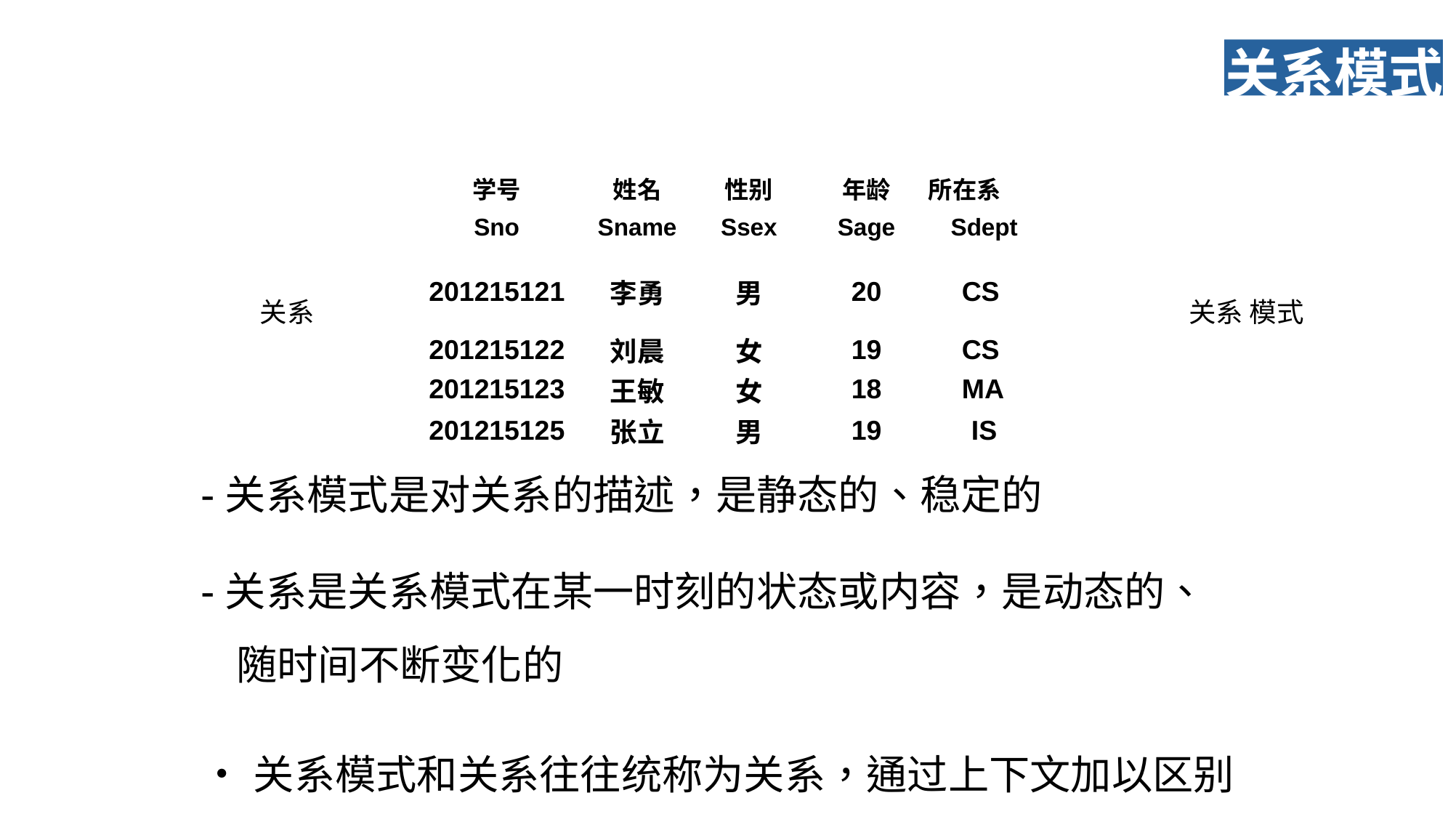

关系模式
|  | 关系 |  |  |  |  |  | 关系 模式 |
| --- | --- | --- | --- | --- | --- | --- | --- |
|  |  | 学号 Sno | 姓名 Sname | 性别 Ssex | 年龄 Sage | 所在系 Sdept |  |
|  |  | 201215121 | 李勇 | 男 | 20 | CS |  |
|  |  | 201215122 | 刘晨 | 女 | 19 | CS |  |
|  |  | 201215123 | 王敏 | 女 | 18 | MA |  |
|  |  | 201215125 | 张立 | 男 | 19 | IS |  |
-关系模式是对关系的描述，是静态的、稳定的
-关系是关系模式在某一时刻的状态或内容，是动态的、
随时间不断变化的
•关系模式和关系往往统称为关系，通过上下文加以区别